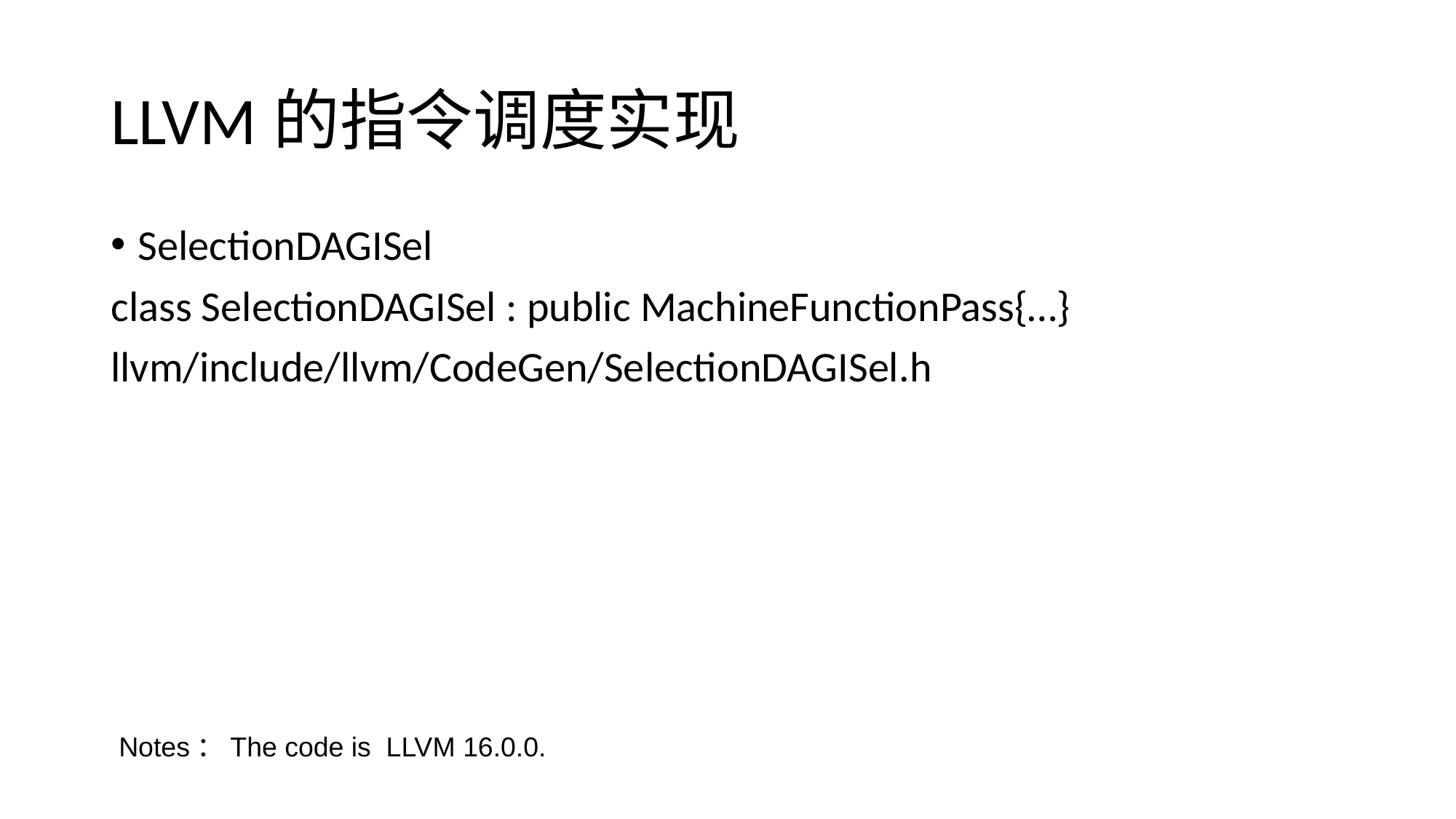

# LLVM的指令调度实现
SelectionDAGISel
class SelectionDAGISel : public MachineFunctionPass{…}
llvm/include/llvm/CodeGen/SelectionDAGISel.h
Notes：The code is  LLVM 16.0.0.